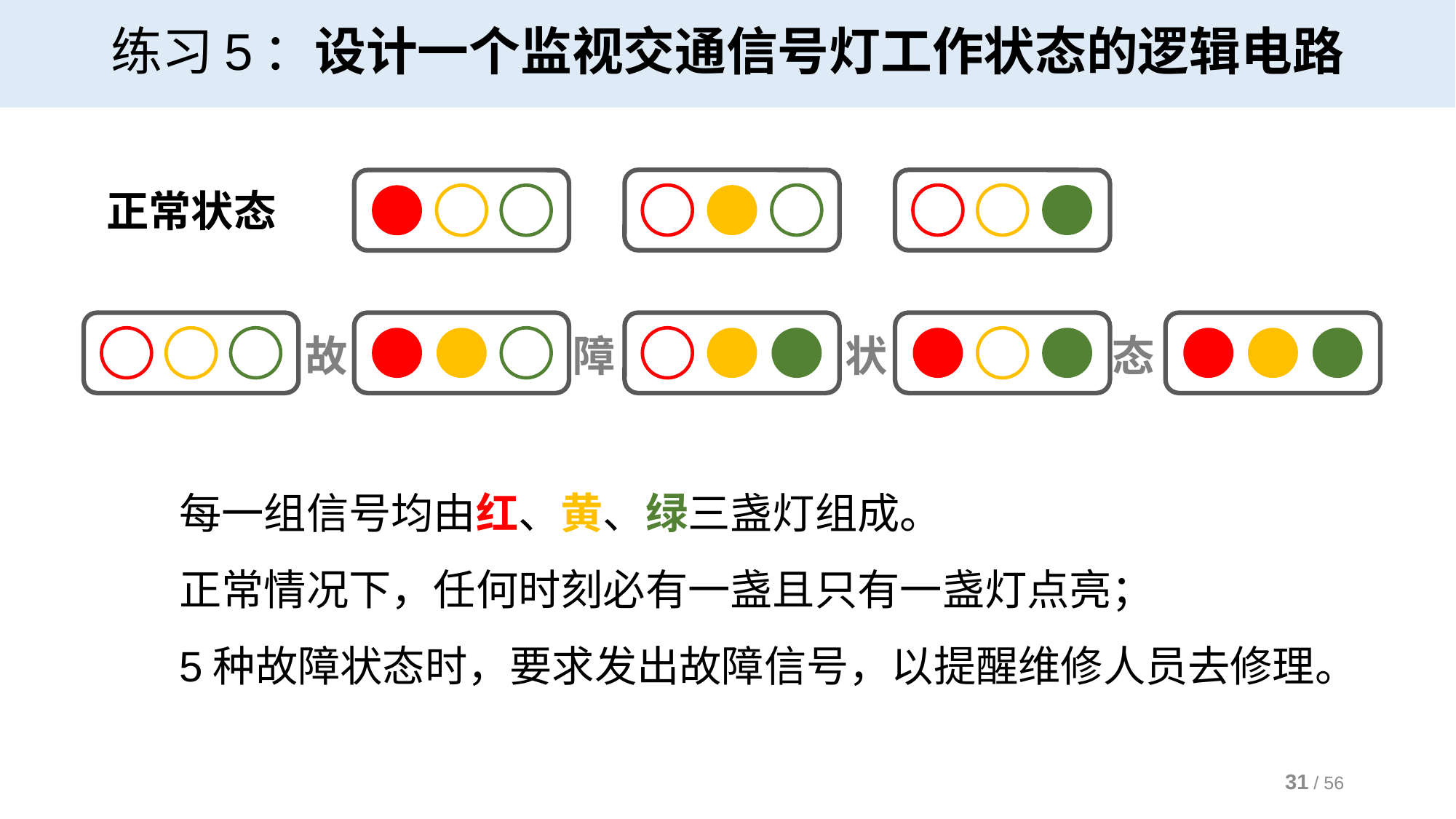

# 练习5：设计一个监视交通信号灯工作状态的逻辑电路

正常状态

故
障
状
态
每一组信号均由红、黄、绿三盏灯组成。
正常情况下，任何时刻必有一盏且只有一盏灯点亮；
5种故障状态时，要求发出故障信号，以提醒维修人员去修理。
31 / 56